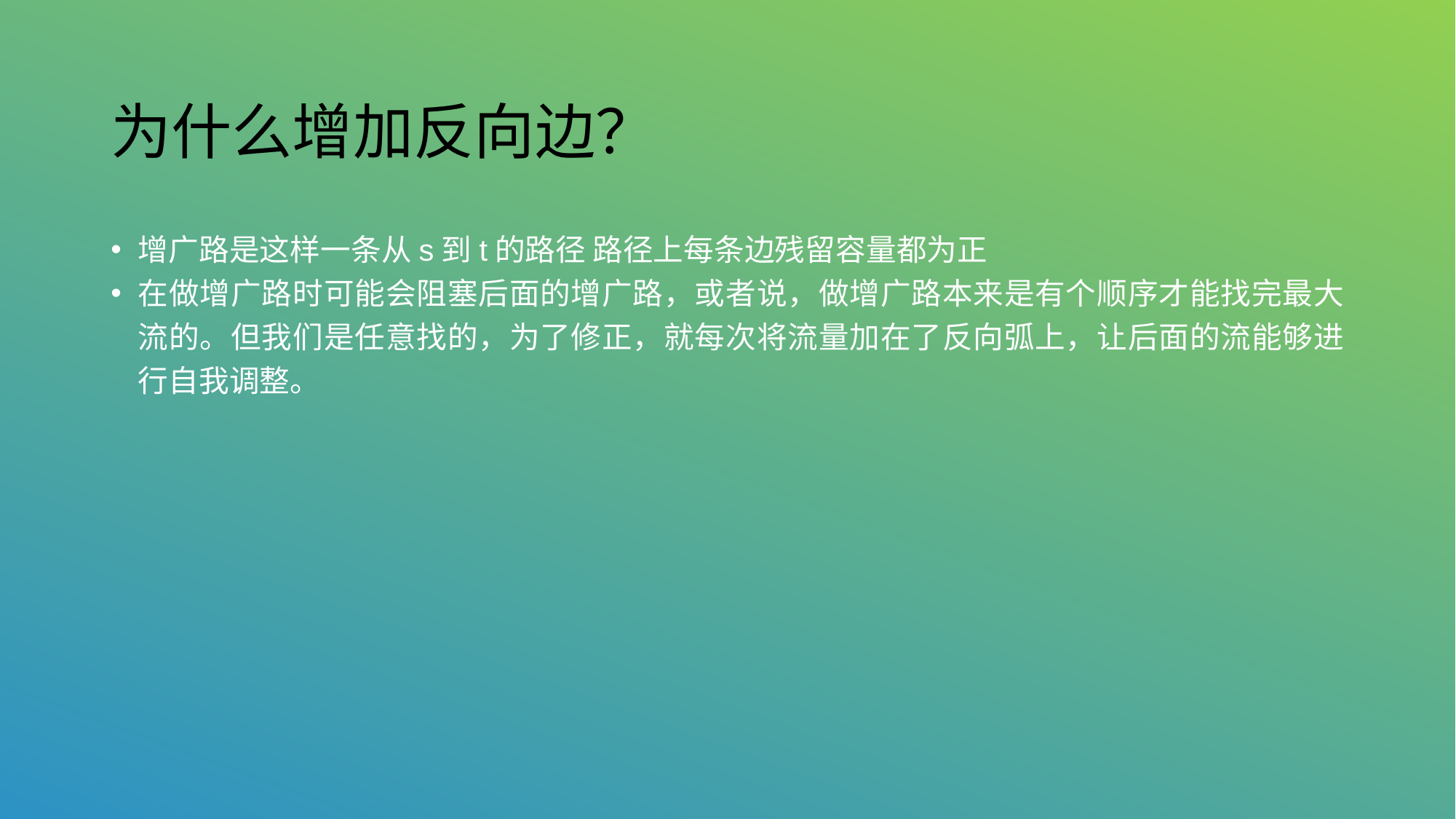

# 为什么增加反向边？
增广路是这样一条从s到t的路径 路径上每条边残留容量都为正
在做增广路时可能会阻塞后面的增广路，或者说，做增广路本来是有个顺序才能找完最大流的。但我们是任意找的，为了修正，就每次将流量加在了反向弧上，让后面的流能够进行自我调整。